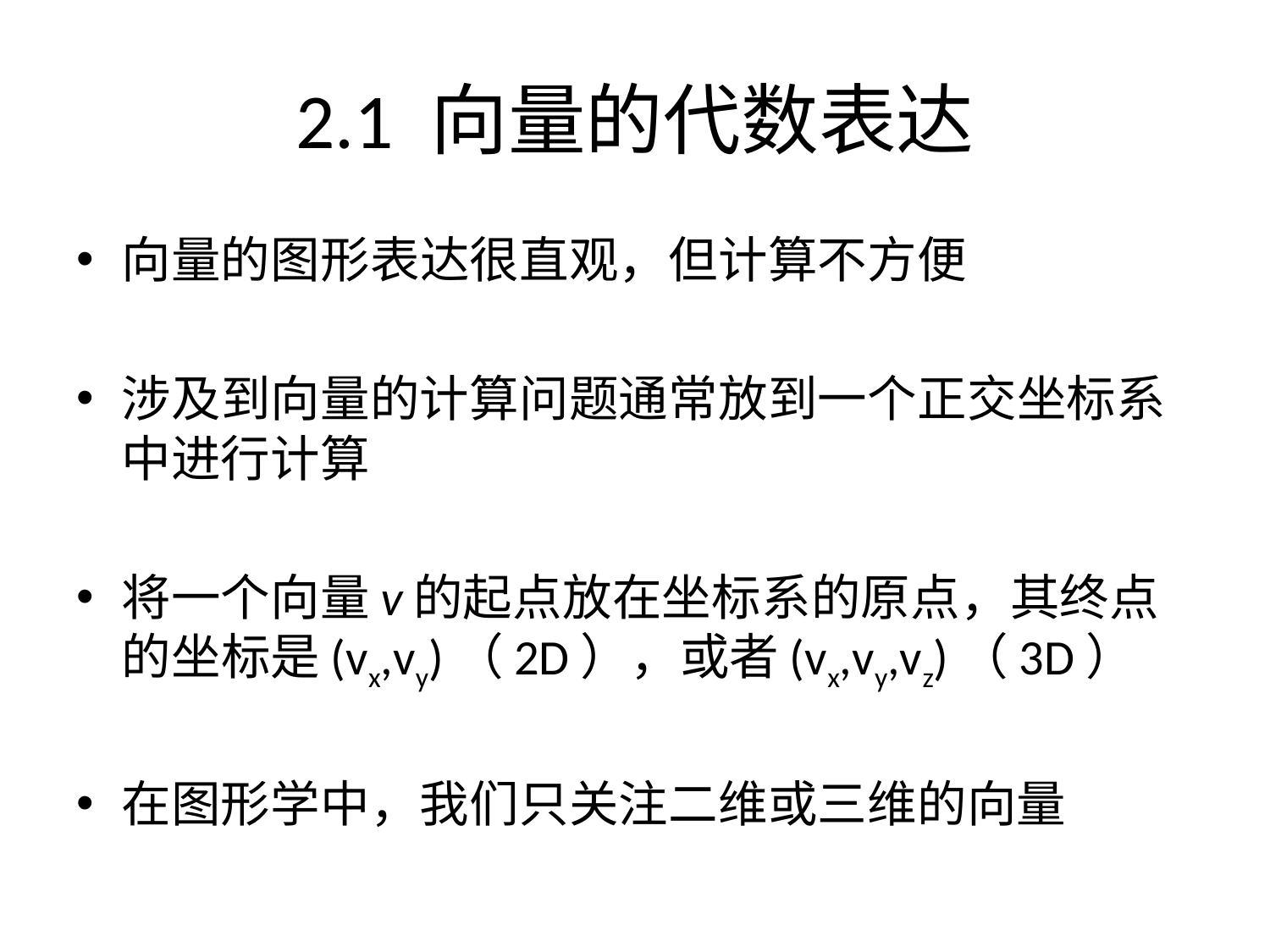

# 2.1 向量的代数表达
向量的图形表达很直观，但计算不方便

涉及到向量的计算问题通常放到一个正交坐标系中进行计算

将一个向量v的起点放在坐标系的原点，其终点的坐标是(vx,vy)（2D），或者(vx,vy,vz)（3D）

在图形学中，我们只关注二维或三维的向量